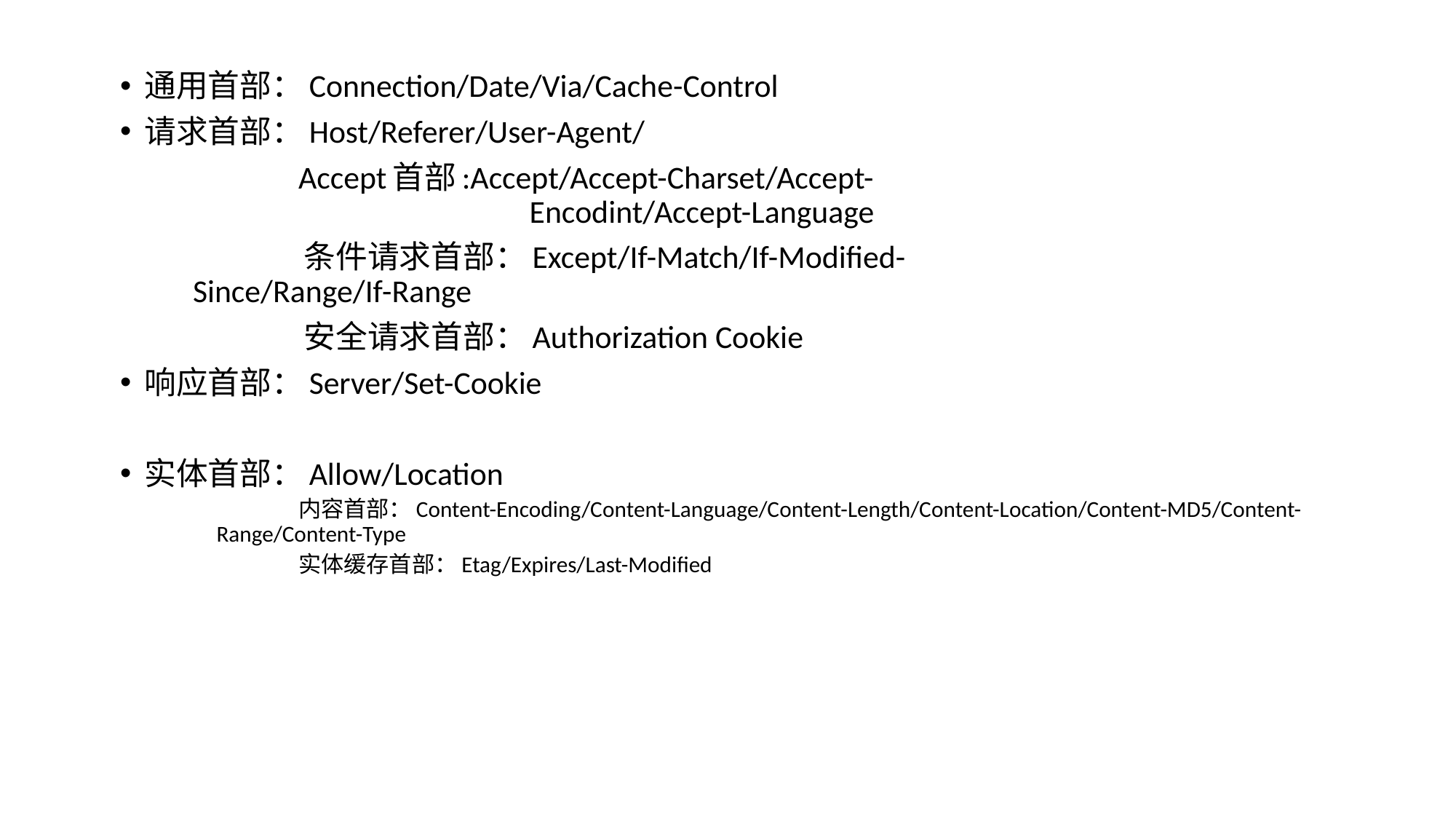

通用首部：Connection/Date/Via/Cache-Control
请求首部：Host/Referer/User-Agent/
		  Accept首部:Accept/Accept-Charset/Accept-			                                      					Encodint/Accept-Language
		  条件请求首部：Except/If-Match/If-Modified-				                                  Since/Range/If-Range
		  安全请求首部：Authorization Cookie
响应首部：Server/Set-Cookie

实体首部：Allow/Location
      	内容首部：Content-Encoding/Content-Language/Content-Length/Content-Location/Content-MD5/Content-Range/Content-Type
	实体缓存首部：Etag/Expires/Last-Modified